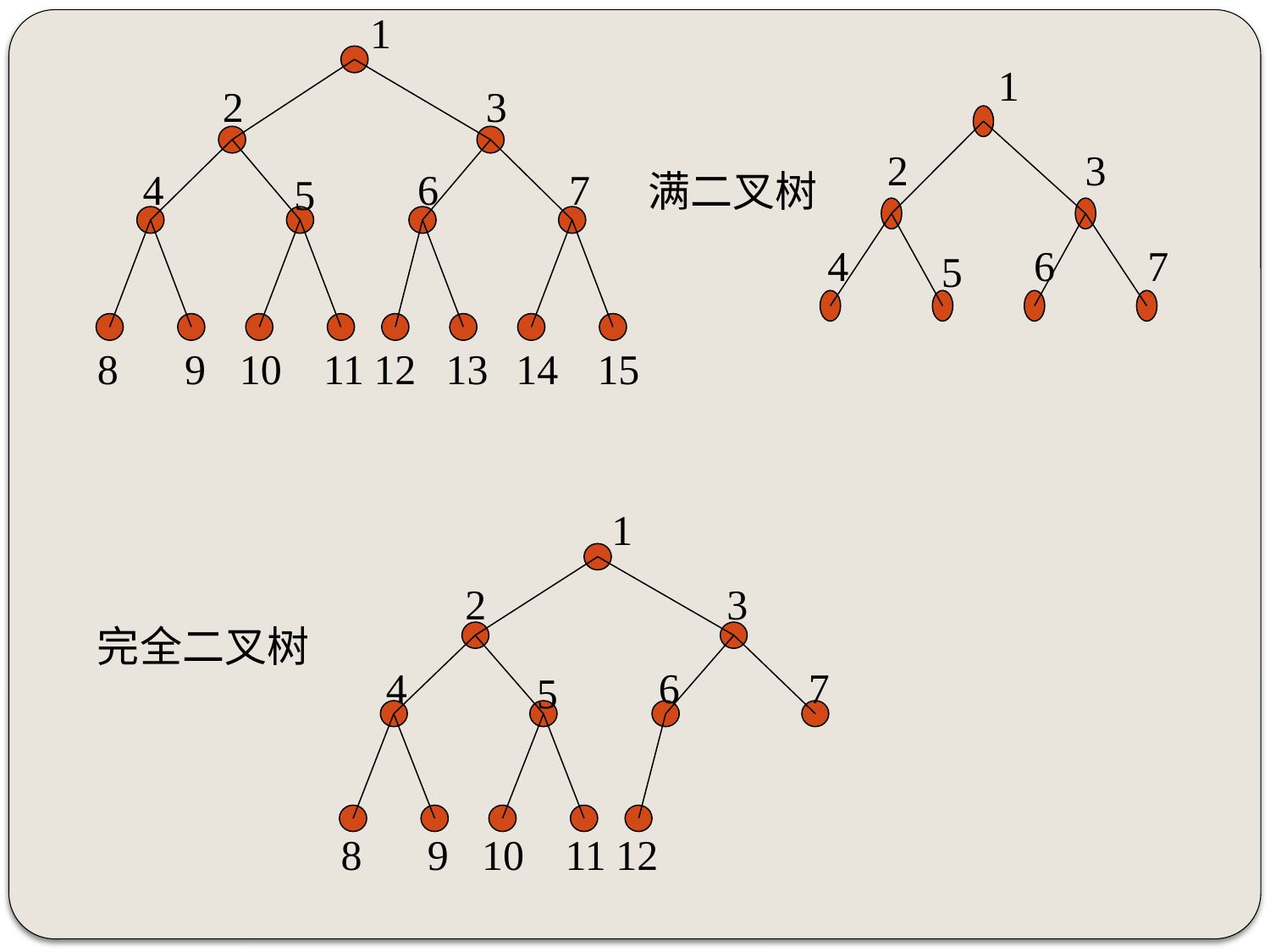

1

2
3
4
6
7
5
8
9
10
11
12
13
14
15
1

2
3
4
6
7
5
满二叉树
1

2
3
4
6
7
5
8
9
10
11
12
完全二叉树